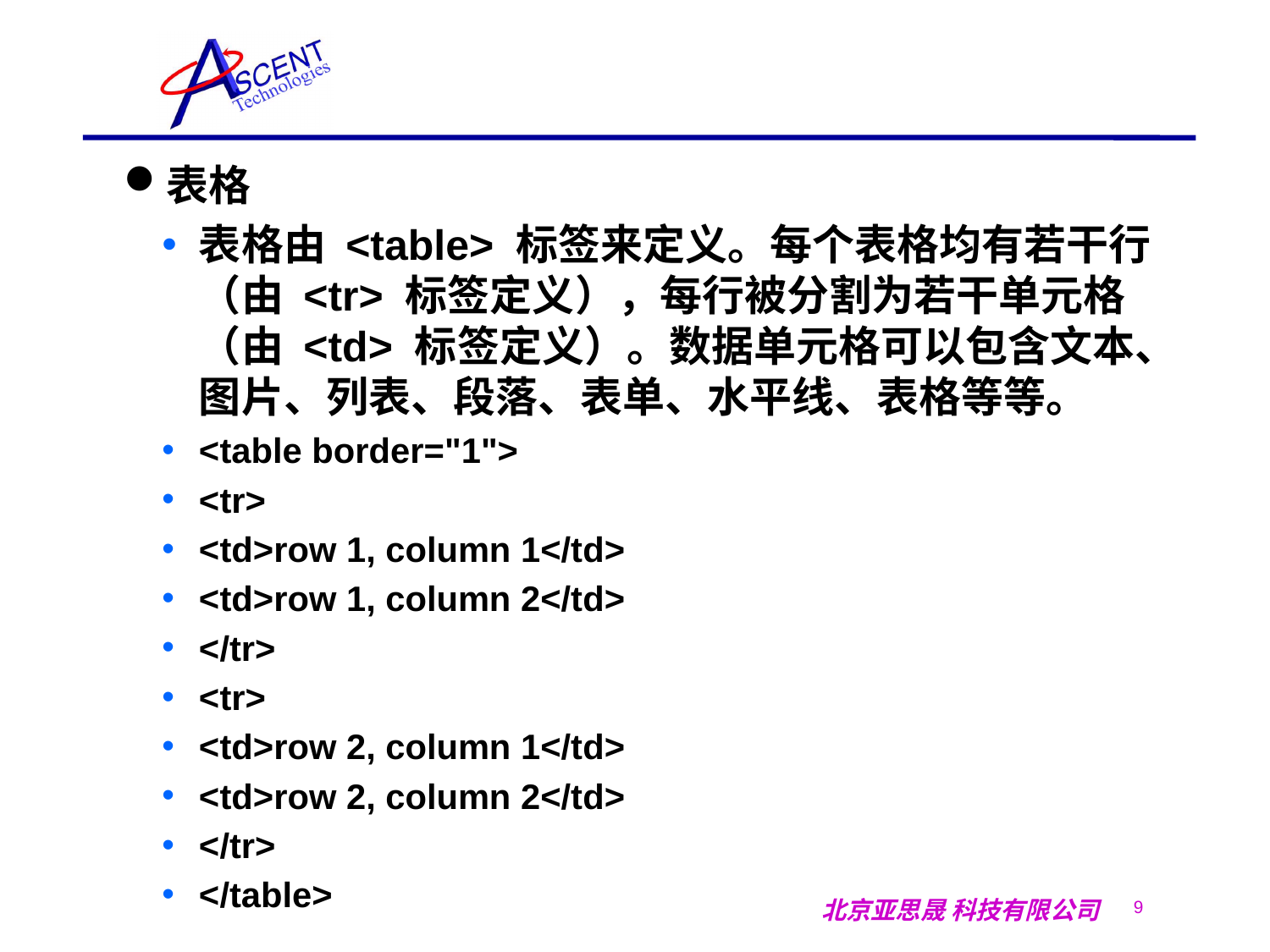

表格
表格由 <table> 标签来定义。每个表格均有若干行（由 <tr> 标签定义），每行被分割为若干单元格（由 <td> 标签定义）。数据单元格可以包含文本、图片、列表、段落、表单、水平线、表格等等。
<table border="1">
<tr>
<td>row 1, column 1</td>
<td>row 1, column 2</td>
</tr>
<tr>
<td>row 2, column 1</td>
<td>row 2, column 2</td>
</tr>
</table>